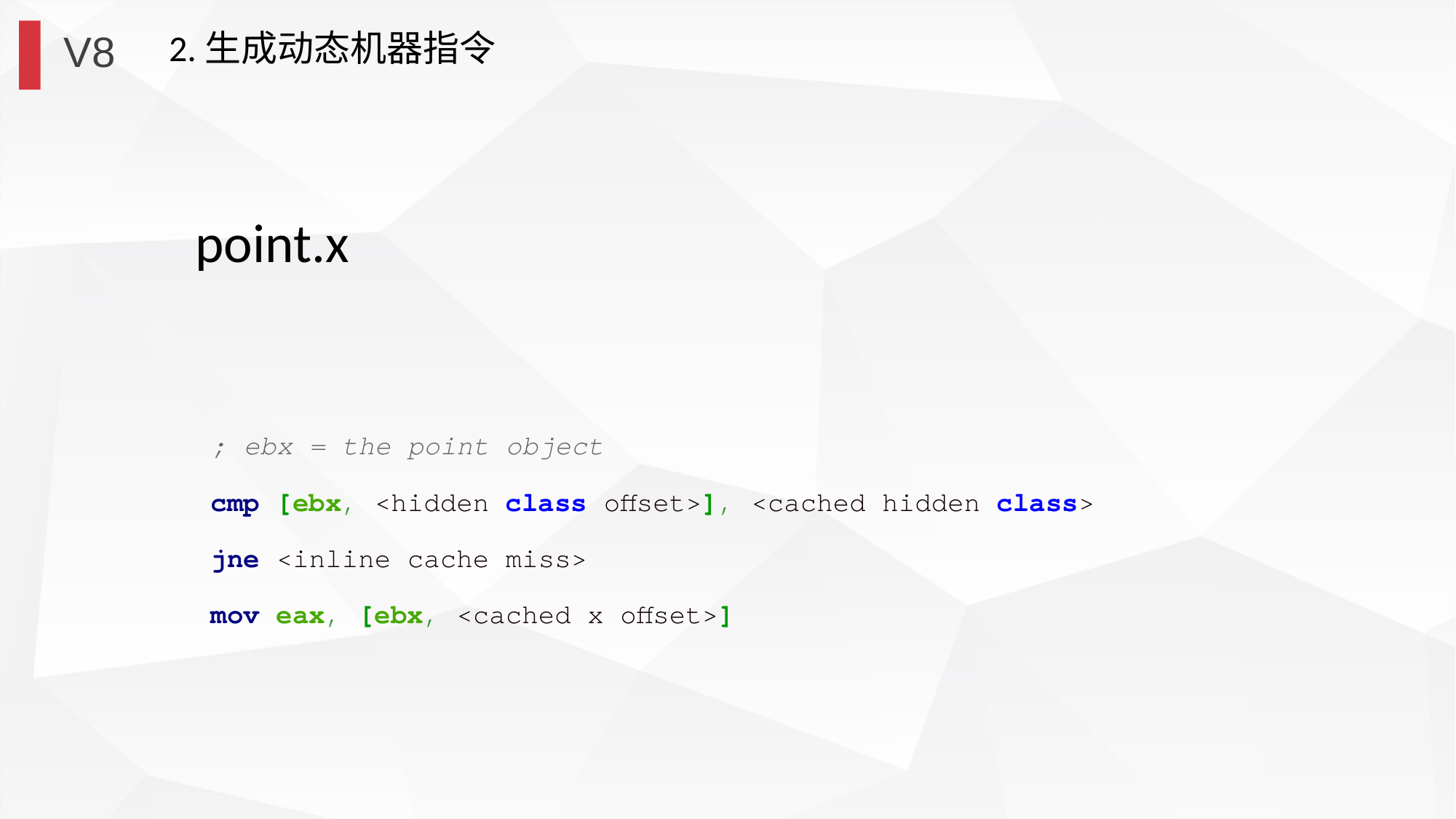

V8
2.生成动态机器指令

point.x
; ebx = the point object
cmp [ebx, <hidden class offset>], <cached hidden class>
jne <inline cache miss>
mov eax, [ebx, <cached x offset>]